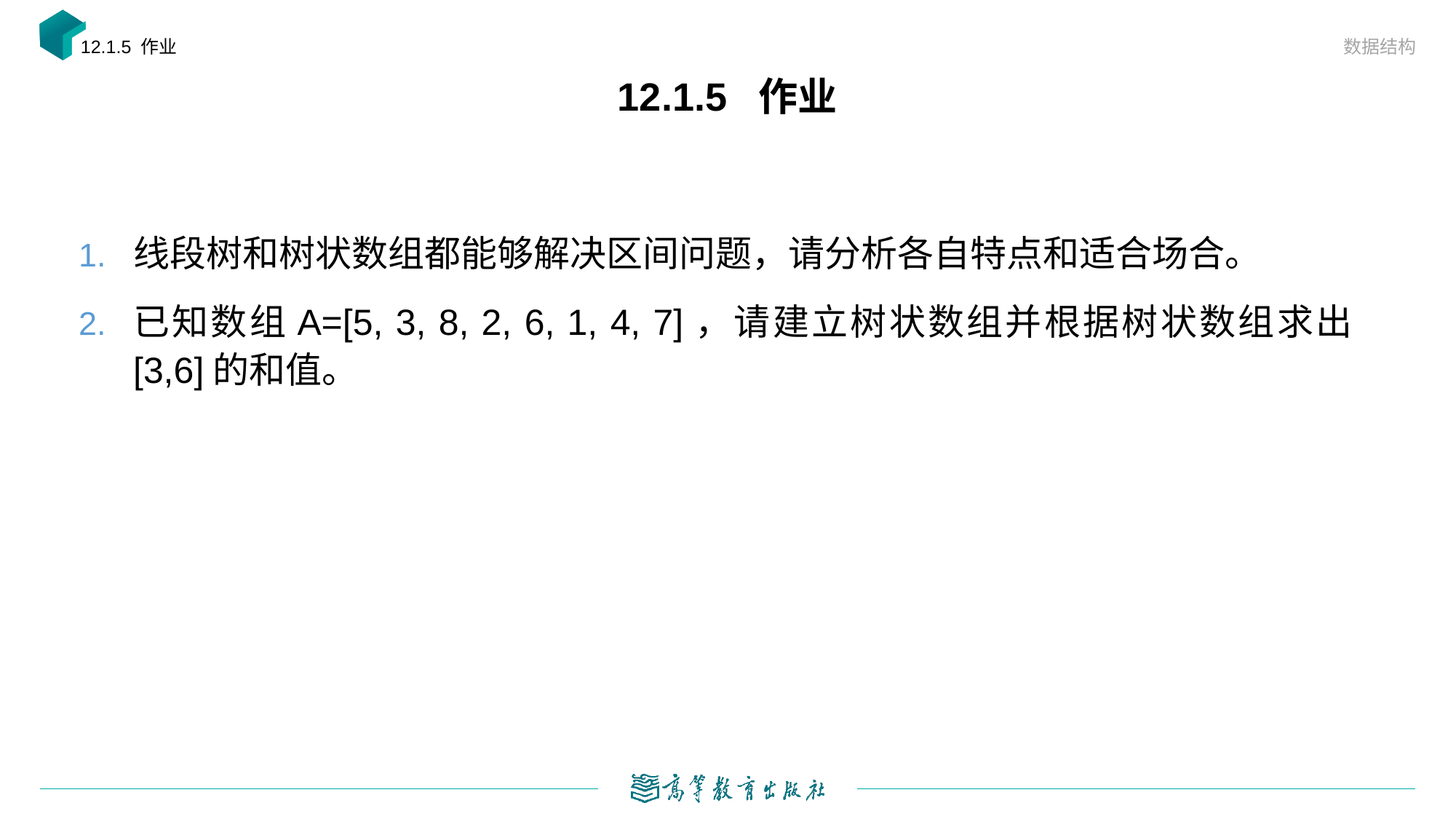

数据结构
12.1.5 作业
# 12.1.5  作业
线段树和树状数组都能够解决区间问题，请分析各自特点和适合场合。
已知数组A=[5, 3, 8, 2, 6, 1, 4, 7]，请建立树状数组并根据树状数组求出[3,6]的和值。